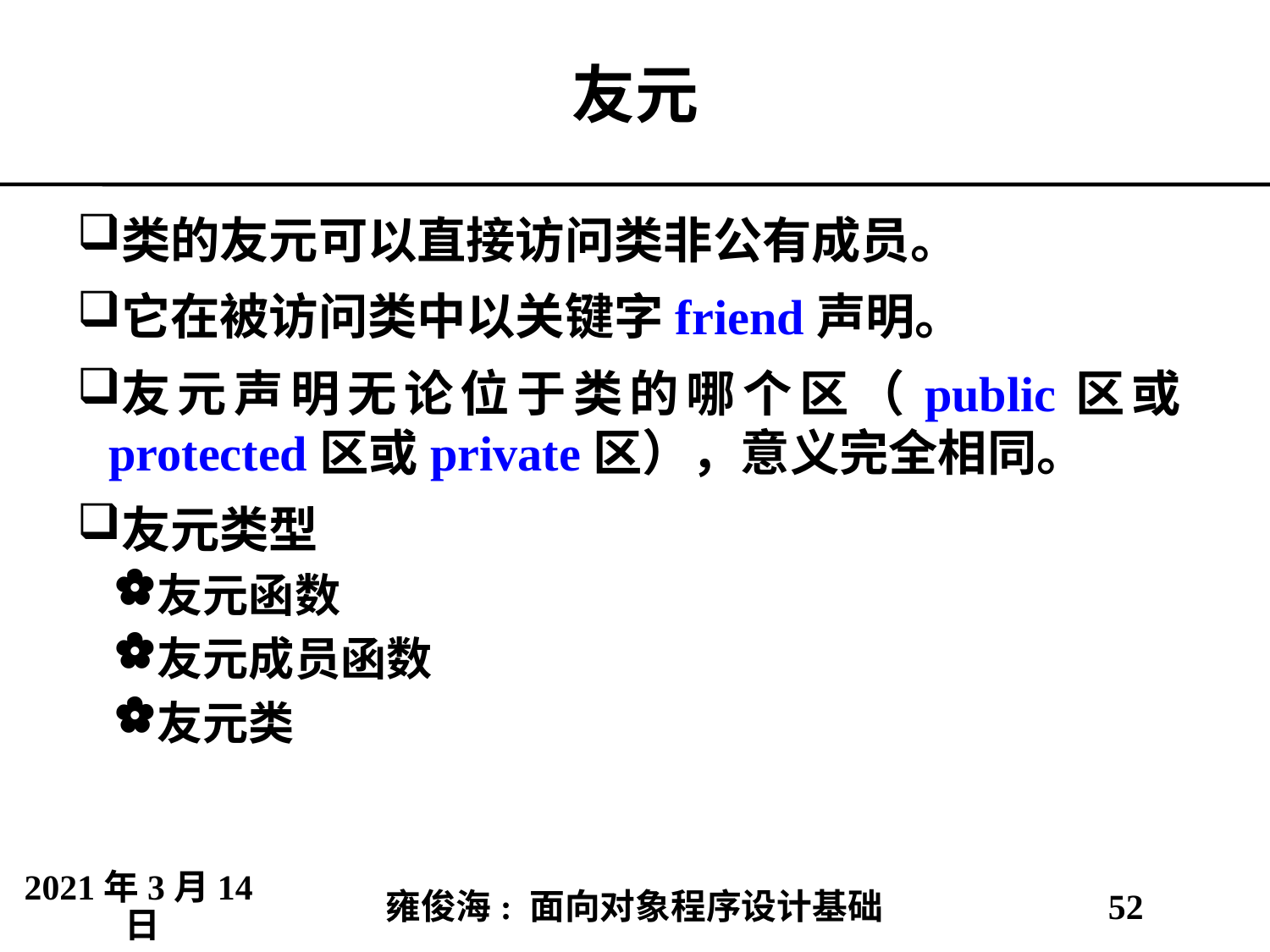

# 友元

类的友元可以直接访问类非公有成员。
它在被访问类中以关键字friend声明。
友元声明无论位于类的哪个区（public区或protected区或private区），意义完全相同。
友元类型
友元函数
友元成员函数
友元类

2021年3月14日
雍俊海: 面向对象程序设计基础
52